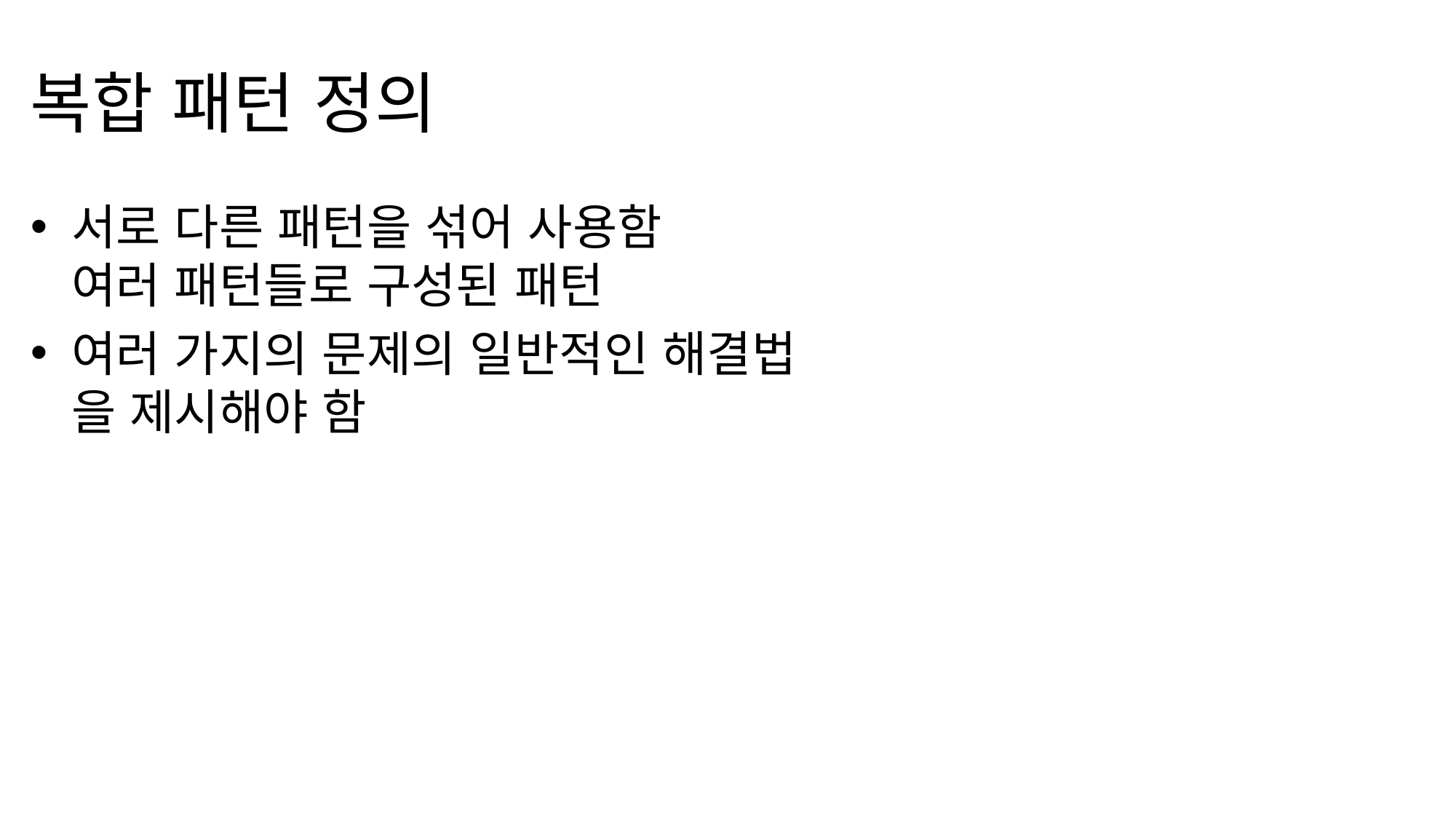

# 복합 패턴 정의
서로 다른 패턴을 섞어 사용함
여러 패턴들로 구성된 패턴
여러 가지의 문제의 일반적인 해결법
을 제시해야 함